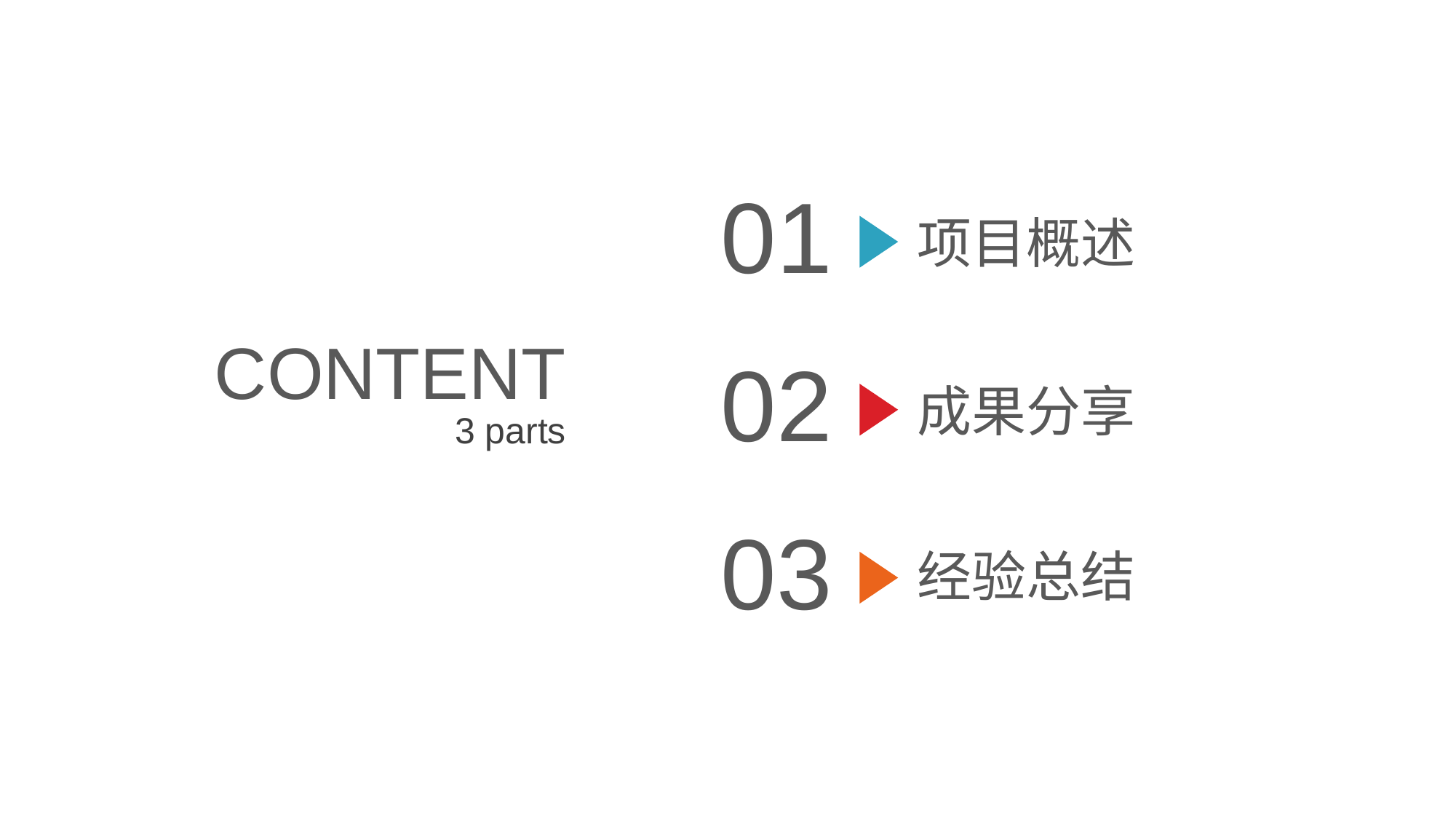

01
项目概述

02
成果分享

03
经验总结

CONTENT
3 parts